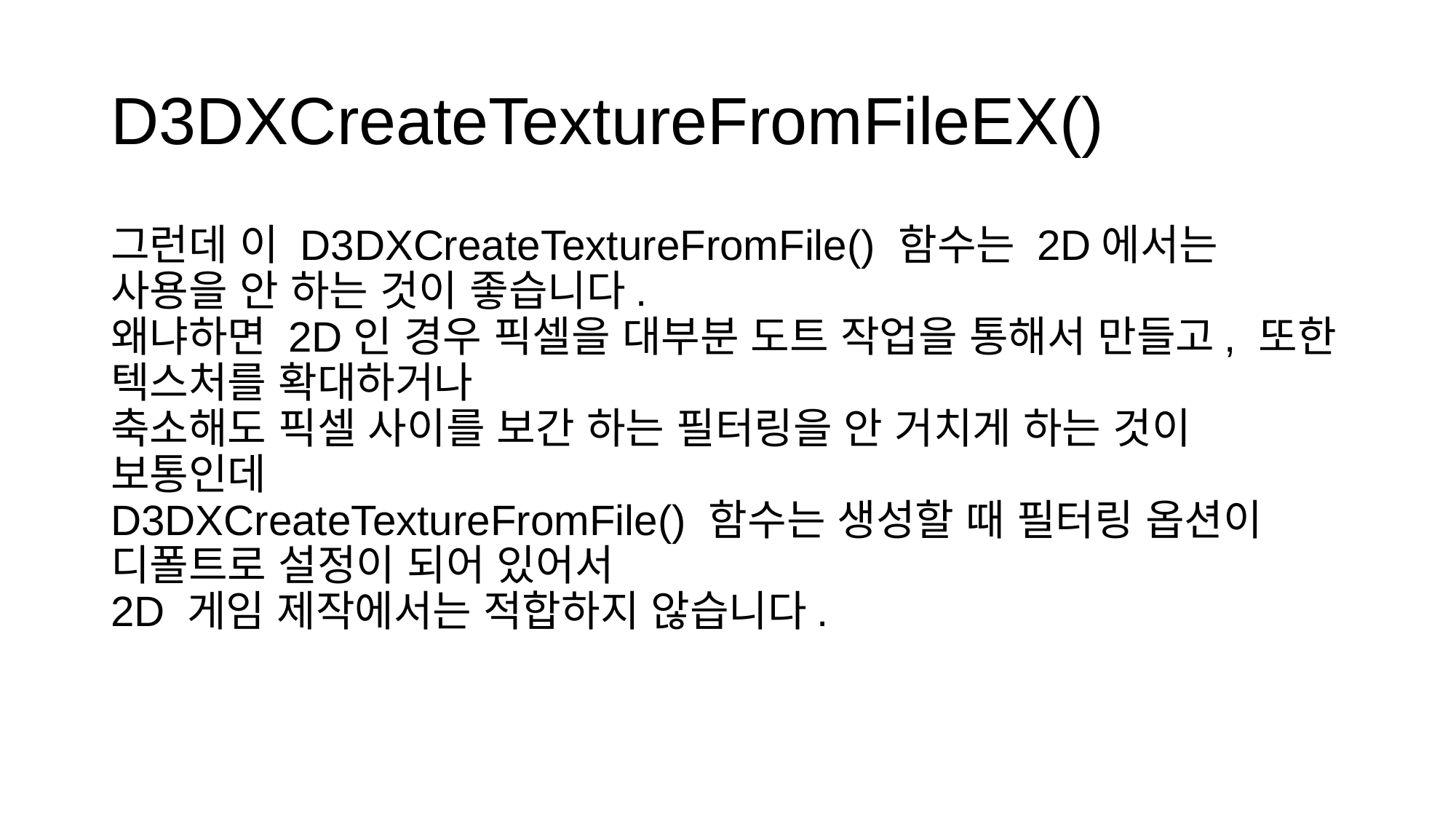

# D3DXCreateTextureFromFileEX()
그런데 이 D3DXCreateTextureFromFile() 함수는 2D에서는 사용을 안 하는 것이 좋습니다. 
왜냐하면 2D인 경우 픽셀을 대부분 도트 작업을 통해서 만들고, 또한 텍스처를 확대하거나 
축소해도 픽셀 사이를 보간 하는 필터링을 안 거치게 하는 것이 보통인데 
D3DXCreateTextureFromFile() 함수는 생성할 때 필터링 옵션이 디폴트로 설정이 되어 있어서 
2D 게임 제작에서는 적합하지 않습니다.